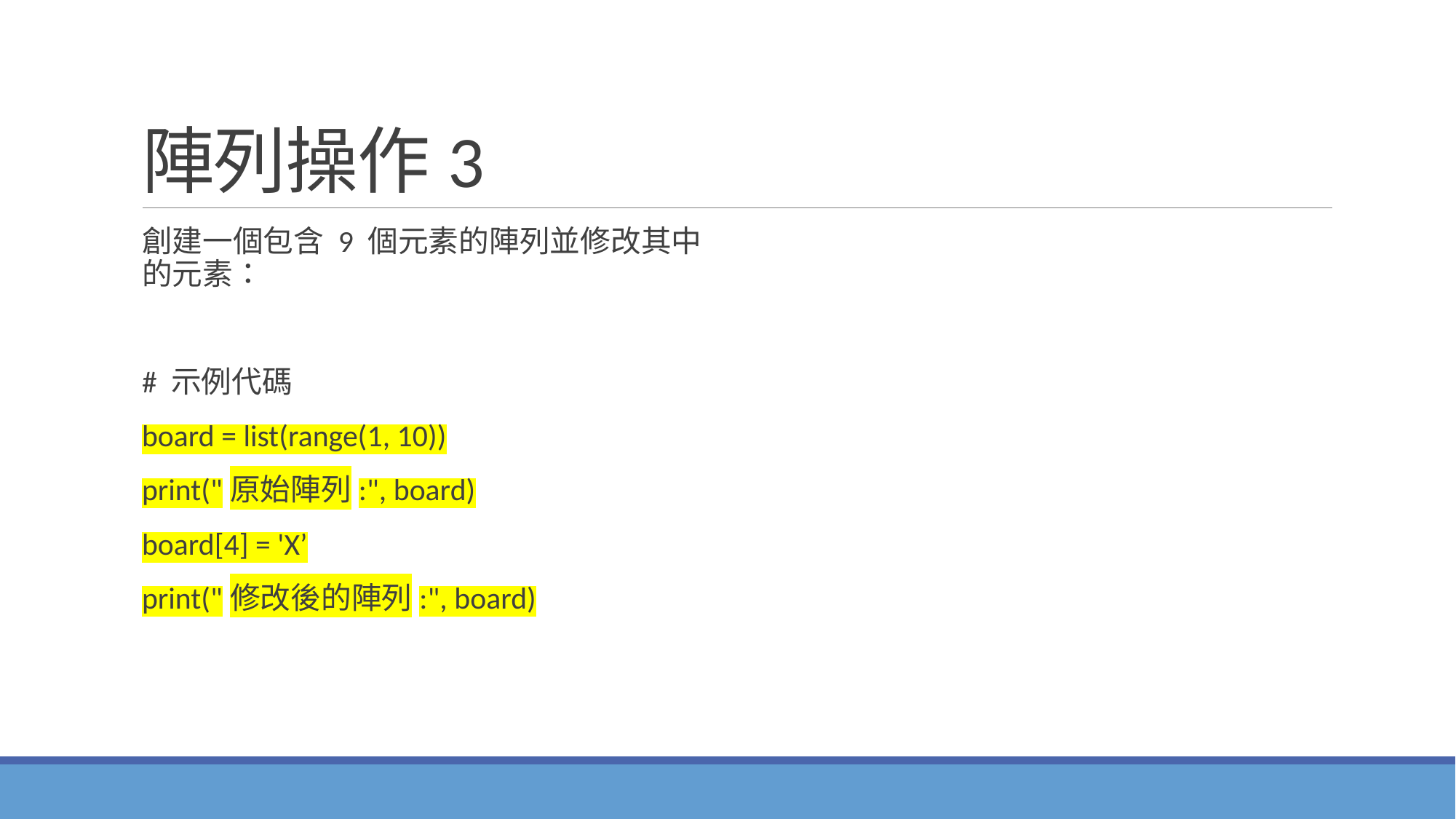

# 陣列操作3
創建一個包含 9 個元素的陣列並修改其中的元素：

# 示例代碼
board = list(range(1, 10))
print("原始陣列:", board)
board[4] = 'X’
print("修改後的陣列:", board)